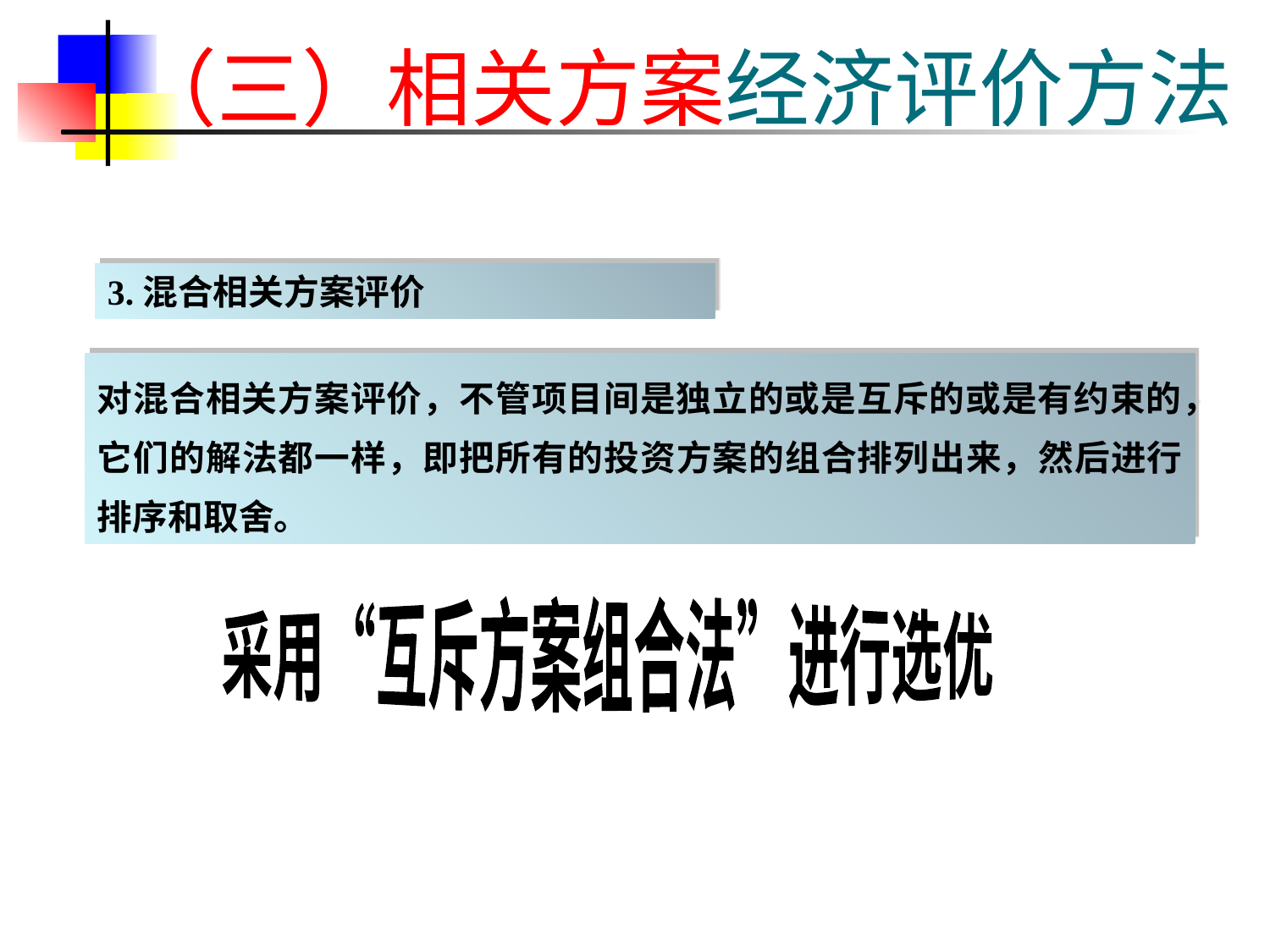

# （三）相关方案经济评价方法
3.混合相关方案评价

对混合相关方案评价，不管项目间是独立的或是互斥的或是有约束的，它们的解法都一样，即把所有的投资方案的组合排列出来，然后进行排序和取舍。
采用“互斥方案组合法”进行选优
25